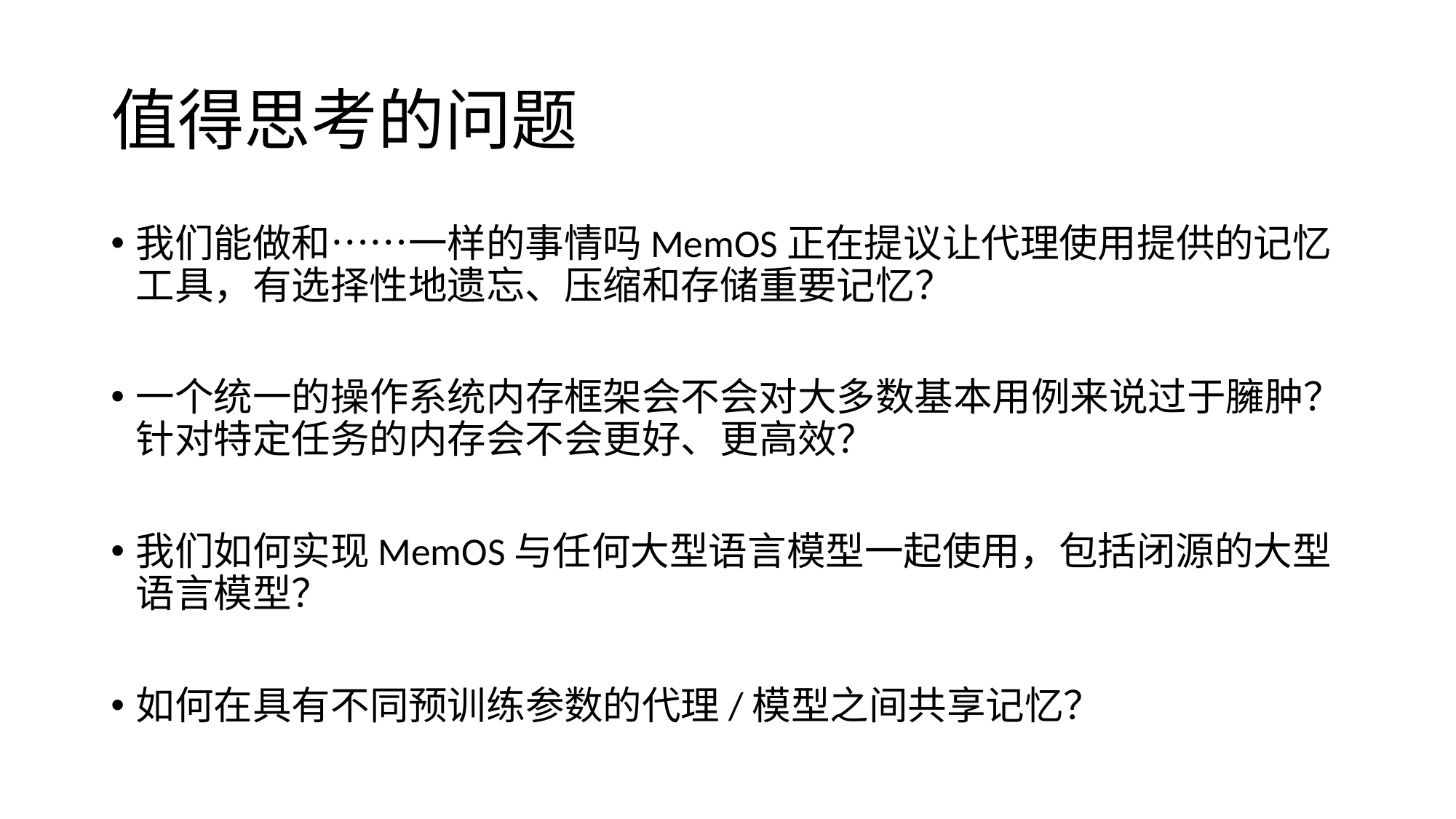

# 值得思考的问题
我们能做和……一样的事情吗MemOS正在提议让代理使用提供的记忆工具，有选择性地遗忘、压缩和存储重要记忆？

一个统一的操作系统内存框架会不会对大多数基本用例来说过于臃肿？针对特定任务的内存会不会更好、更高效？

我们如何实现MemOS与任何大型语言模型一起使用，包括闭源的大型语言模型？

如何在具有不同预训练参数的代理/模型之间共享记忆？